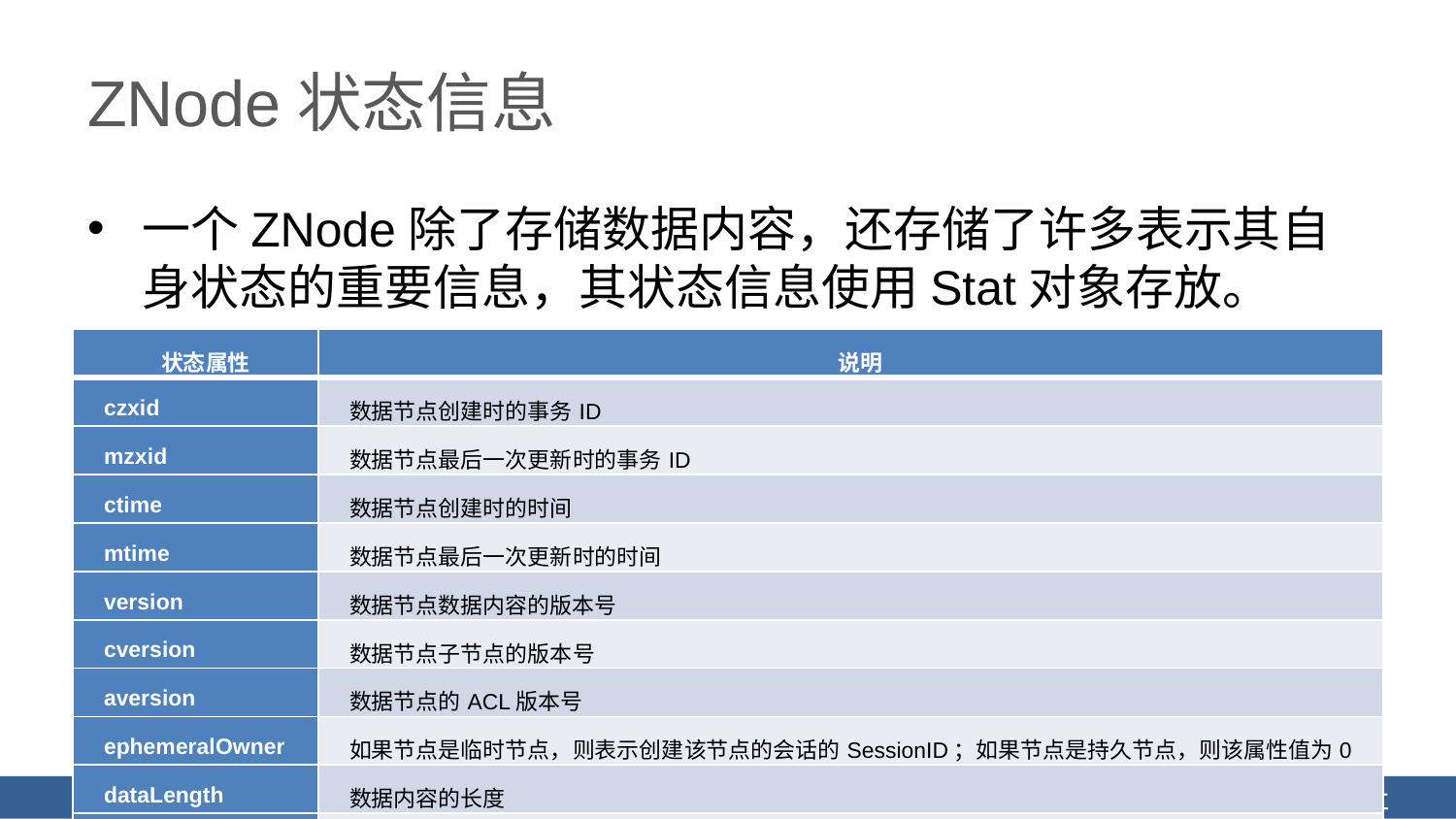

# ZNode状态信息
一个ZNode除了存储数据内容，还存储了许多表示其自身状态的重要信息，其状态信息使用Stat对象存放。
| 状态属性 | 说明 |
| --- | --- |
| czxid | 数据节点创建时的事务ID |
| mzxid | 数据节点最后一次更新时的事务ID |
| ctime | 数据节点创建时的时间 |
| mtime | 数据节点最后一次更新时的时间 |
| version | 数据节点数据内容的版本号 |
| cversion | 数据节点子节点的版本号 |
| aversion | 数据节点的ACL版本号 |
| ephemeralOwner | 如果节点是临时节点，则表示创建该节点的会话的SessionID；如果节点是持久节点，则该属性值为0 |
| dataLength | 数据内容的长度 |
| numChildren | 数据节点当前的子节点个数 |
| pzxid | 数据节点的子节点列表最后一次被修改（子节点列表的变更而非子节点内容的变更）时的事务ID |